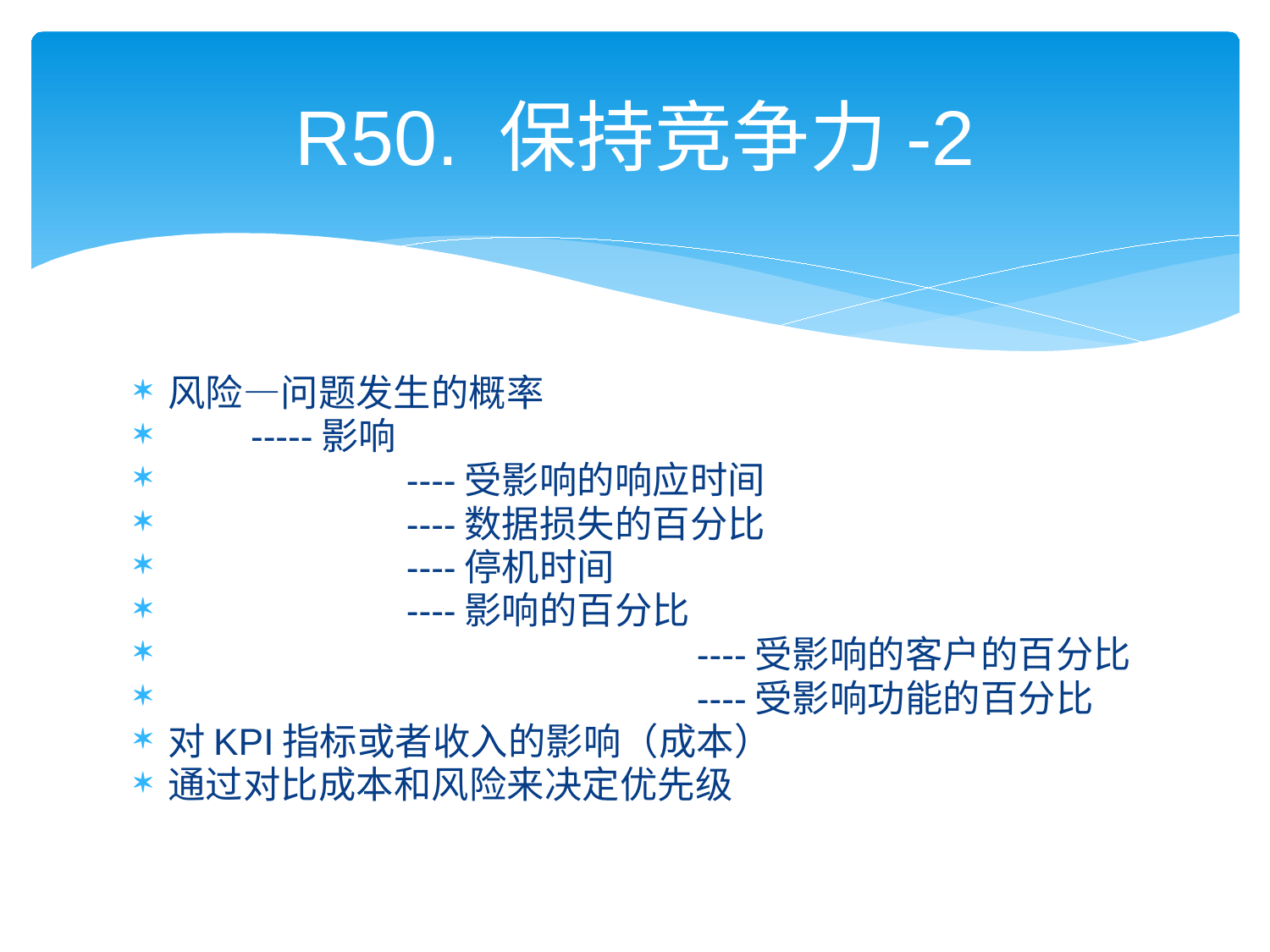

# R50. 保持竞争力-2
风险—问题发生的概率
        -----影响
                       ----受影响的响应时间
                       ----数据损失的百分比
                       ----停机时间
                       ----影响的百分比
                                                   ----受影响的客户的百分比
                                                   ----受影响功能的百分比
对KPI指标或者收入的影响（成本）
通过对比成本和风险来决定优先级